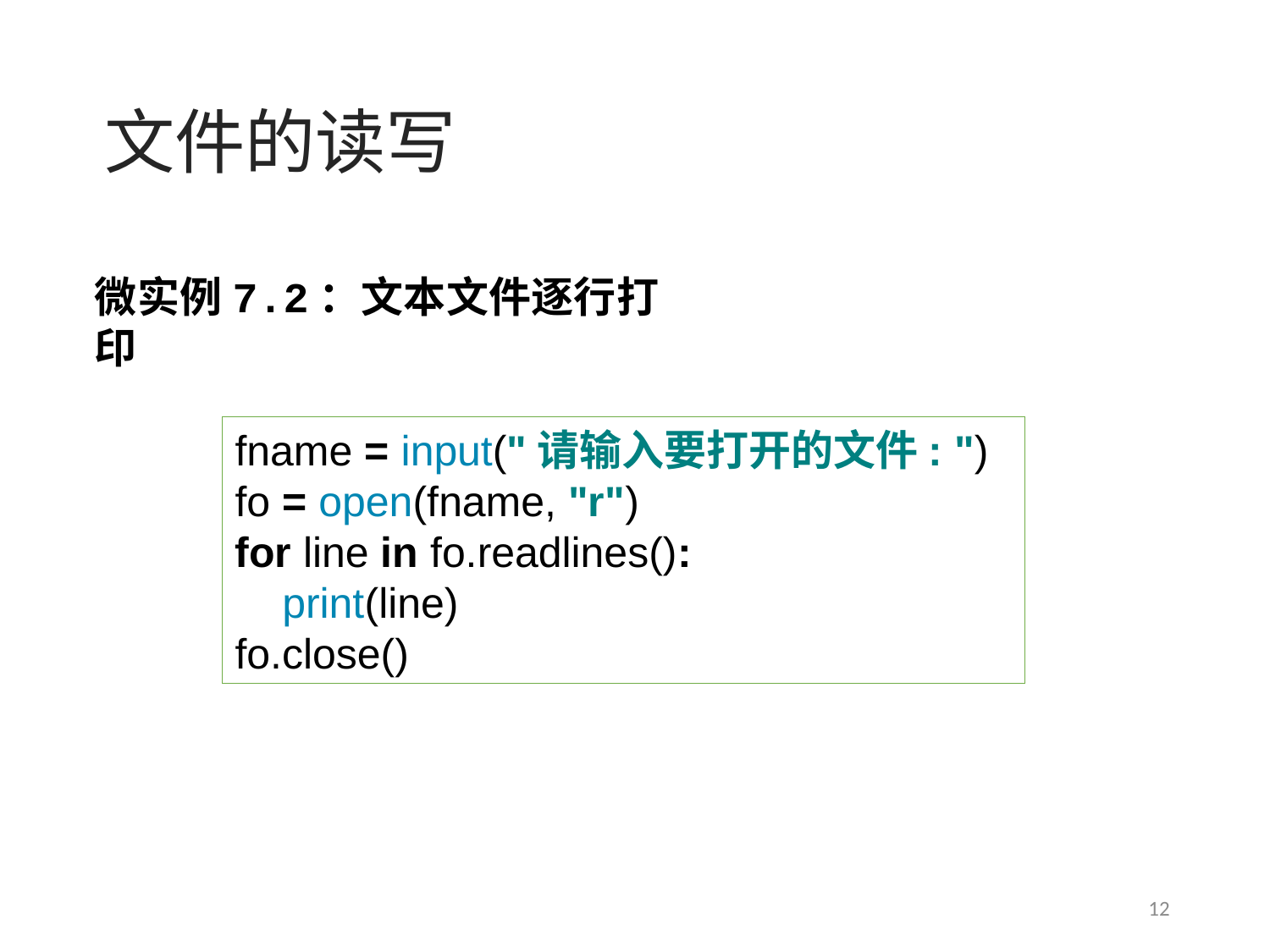

# 文件的读写
微实例7.2：文本文件逐行打印
fname = input("请输入要打开的文件: ")
fo = open(fname, "r")
for line in fo.readlines():
    print(line)
fo.close()
12